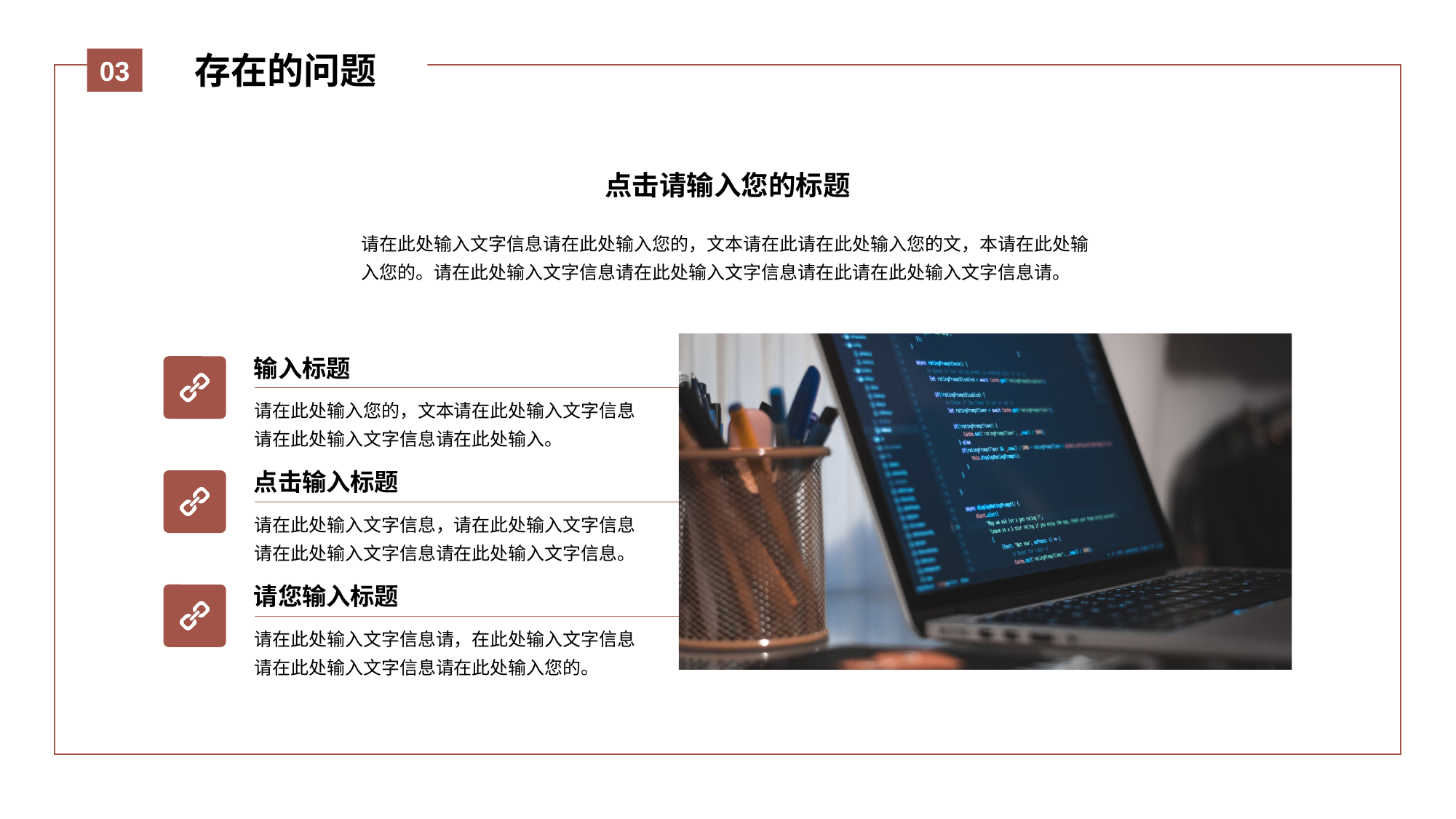

存在的问题
03
点击请输入您的标题
请在此处输入文字信息请在此处输入您的，文本请在此请在此处输入您的文，本请在此处输入您的。请在此处输入文字信息请在此处输入文字信息请在此请在此处输入文字信息请。

输入标题
请在此处输入您的，文本请在此处输入文字信息请在此处输入文字信息请在此处输入。

点击输入标题
请在此处输入文字信息，请在此处输入文字信息请在此处输入文字信息请在此处输入文字信息。

请您输入标题
请在此处输入文字信息请，在此处输入文字信息请在此处输入文字信息请在此处输入您的。